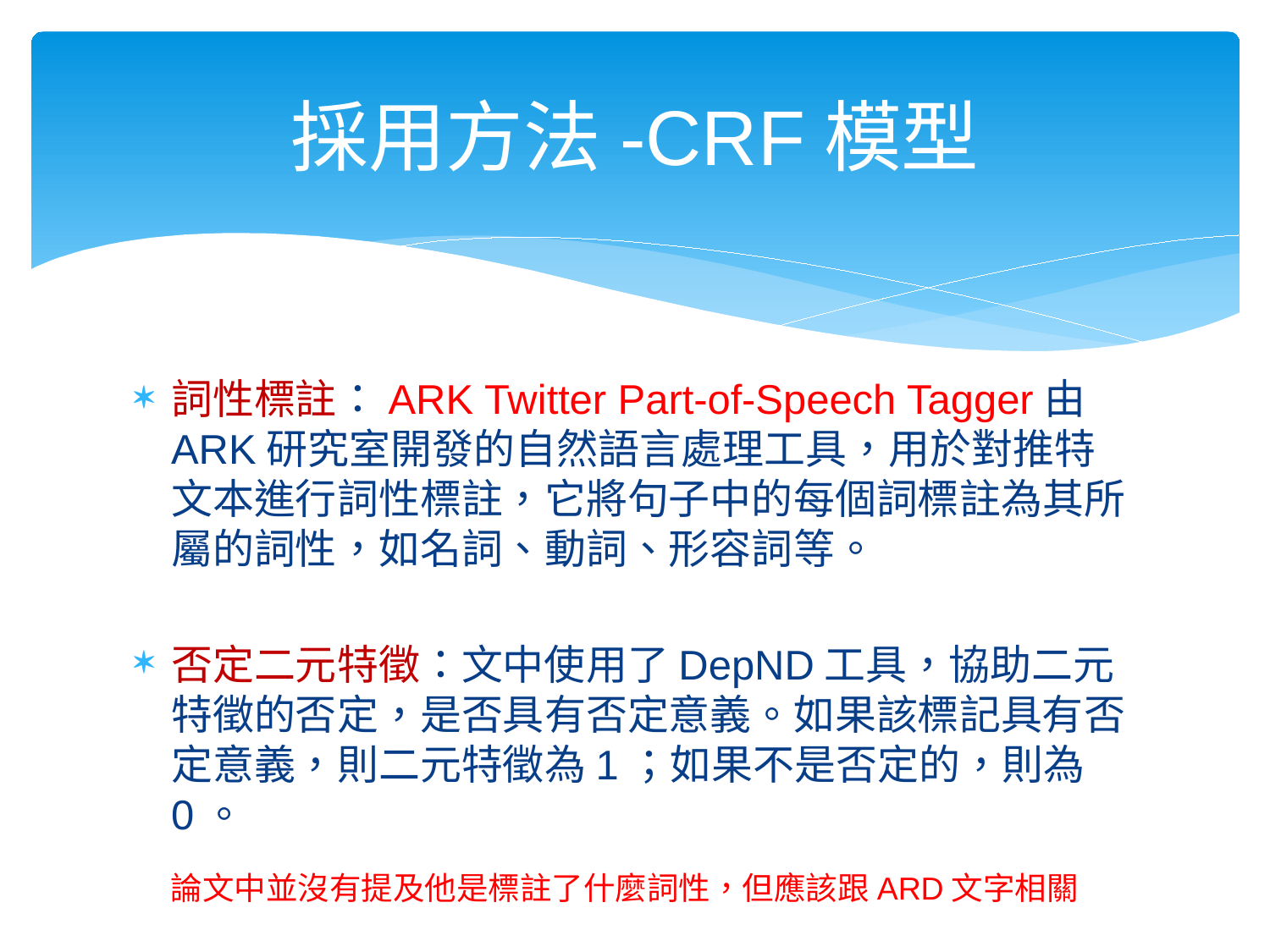

# 採用方法-CRF模型
詞性標註：ARK Twitter Part-of-Speech Tagger由ARK研究室開發的自然語言處理工具，用於對推特文本進行詞性標註，它將句子中的每個詞標註為其所屬的詞性，如名詞、動詞、形容詞等。

否定二元特徵：文中使用了DepND工具，協助二元特徵的否定，是否具有否定意義。如果該標記具有否定意義，則二元特徵為1；如果不是否定的，則為0。

論文中並沒有提及他是標註了什麼詞性，但應該跟ARD文字相關